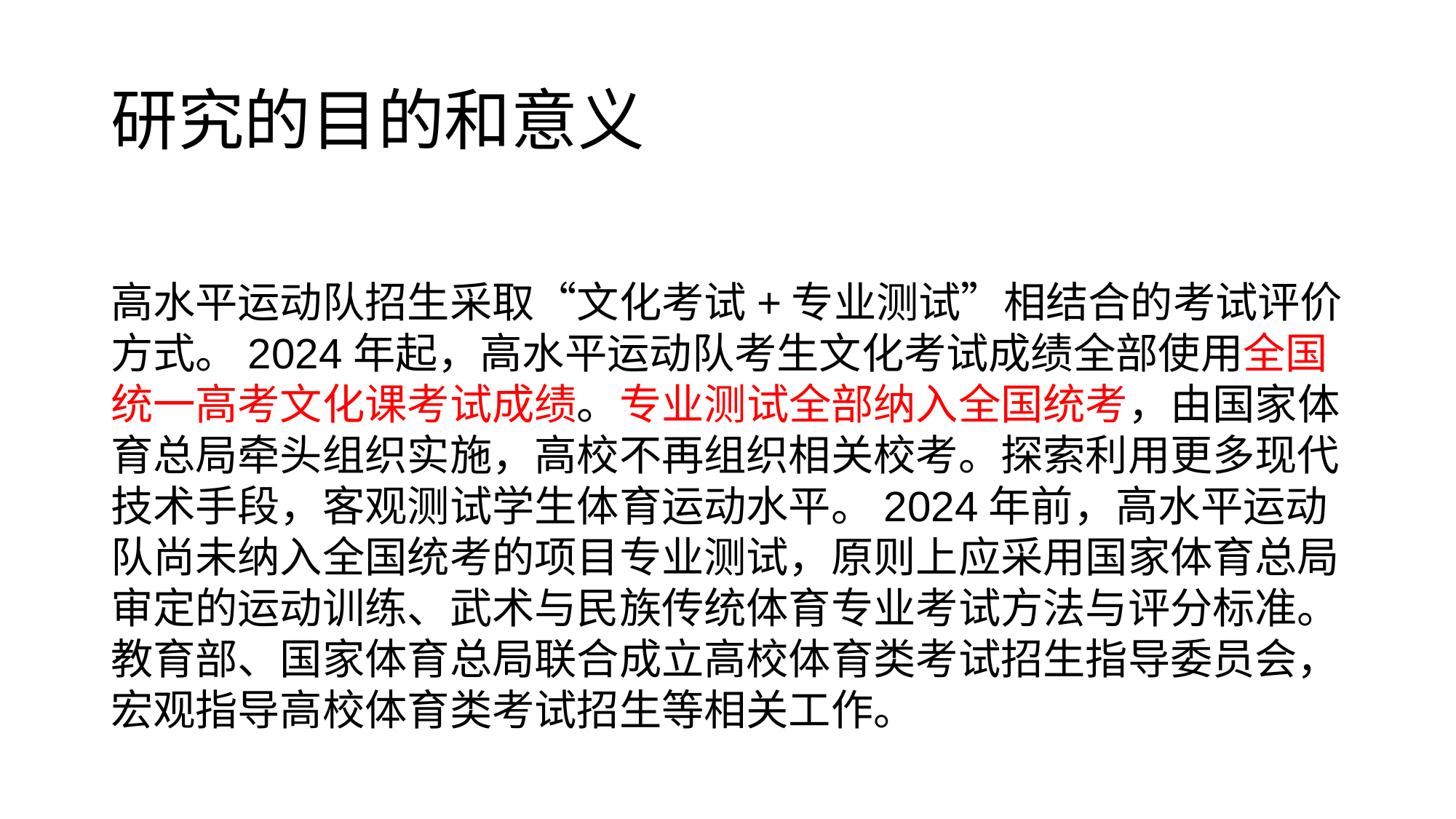

# 研究的目的和意义
高水平运动队招生采取“文化考试+专业测试”相结合的考试评价方式。2024年起，高水平运动队考生文化考试成绩全部使用全国统一高考文化课考试成绩。专业测试全部纳入全国统考，由国家体育总局牵头组织实施，高校不再组织相关校考。探索利用更多现代技术手段，客观测试学生体育运动水平。2024年前，高水平运动队尚未纳入全国统考的项目专业测试，原则上应采用国家体育总局审定的运动训练、武术与民族传统体育专业考试方法与评分标准。教育部、国家体育总局联合成立高校体育类考试招生指导委员会，宏观指导高校体育类考试招生等相关工作。